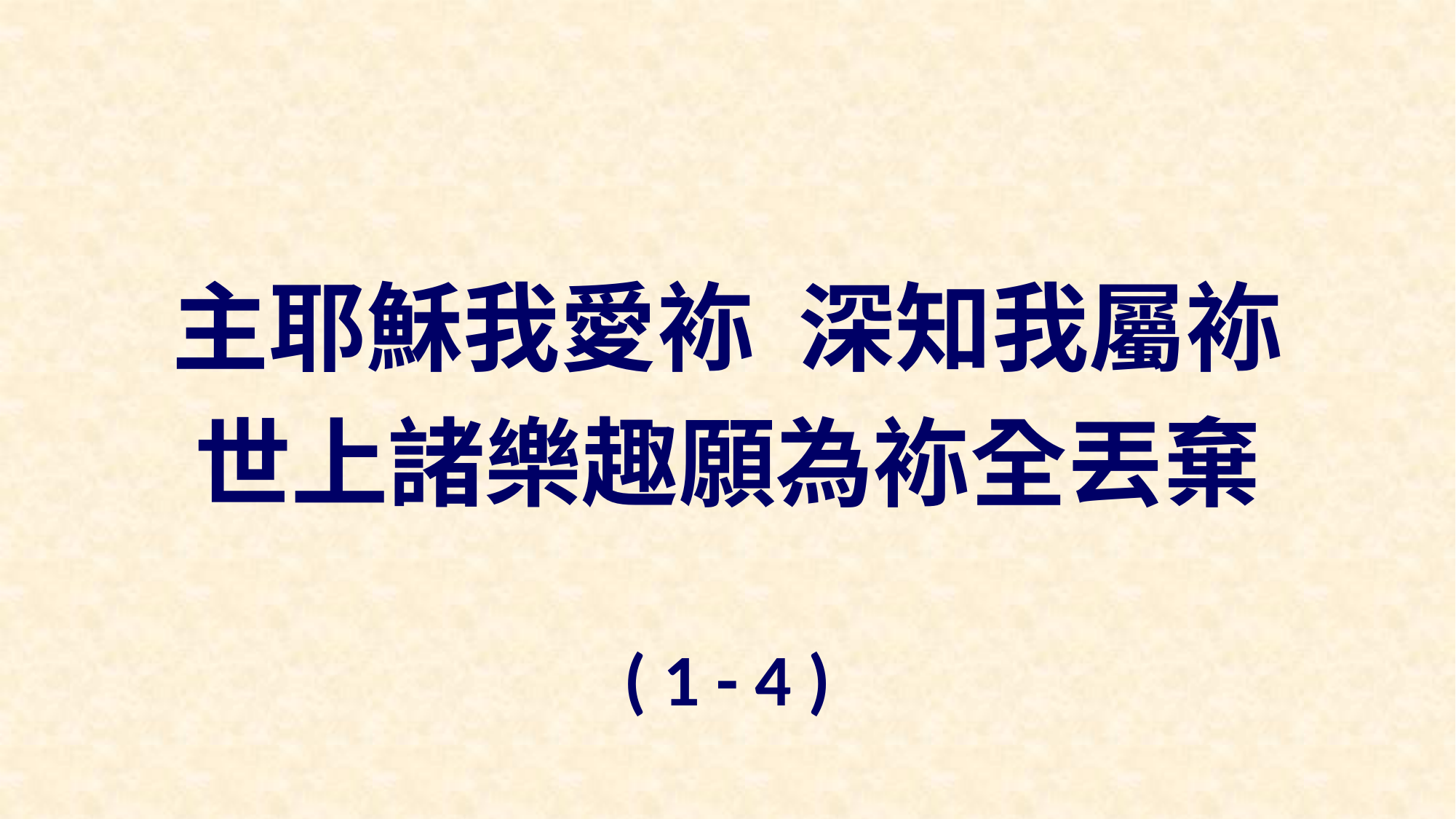

主耶穌我愛袮  深知我屬袮
世上諸樂趣願為袮全丟棄
( 1 - 4 )